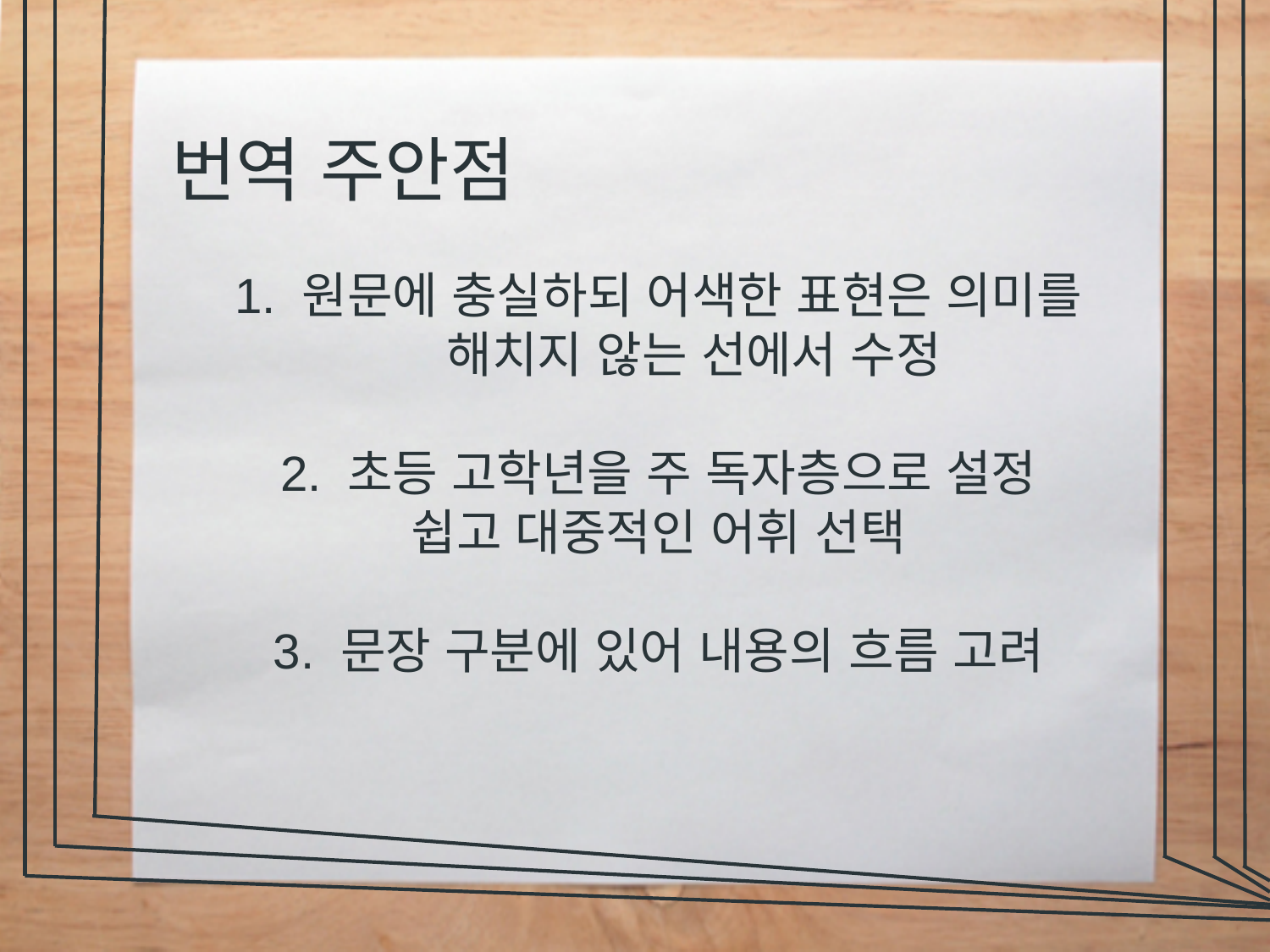

번역 주안점
1. 원문에 충실하되 어색한 표현은 의미를 해치지 않는 선에서 수정

2. 초등 고학년을 주 독자층으로 설정
쉽고 대중적인 어휘 선택

3. 문장 구분에 있어 내용의 흐름 고려